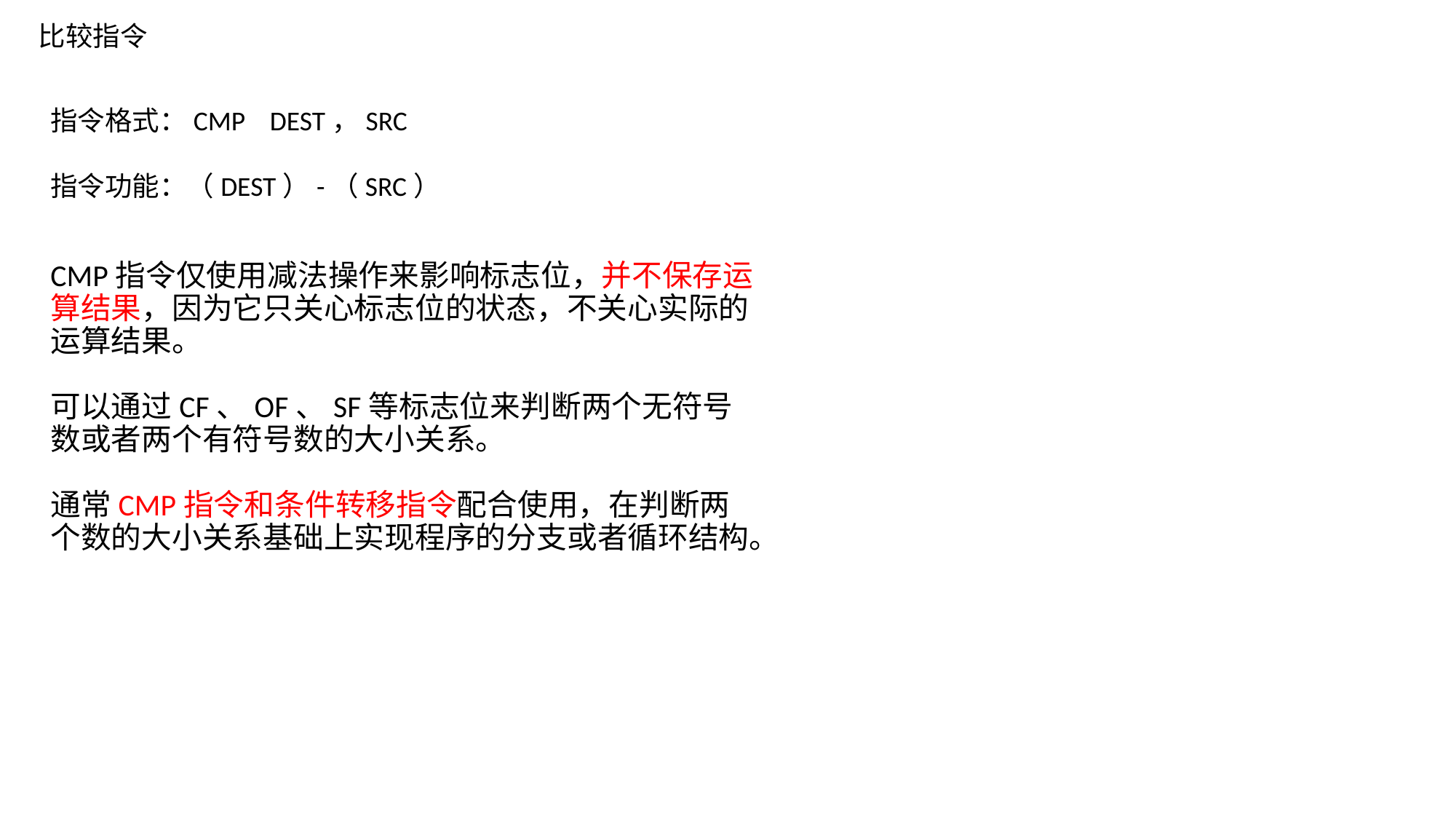

比较指令
指令格式：CMP    DEST，SRC

指令功能：（DEST）-（SRC）
CMP指令仅使用减法操作来影响标志位，并不保存运算结果，因为它只关心标志位的状态，不关心实际的运算结果。

可以通过CF、OF、SF等标志位来判断两个无符号数或者两个有符号数的大小关系。

通常CMP指令和条件转移指令配合使用，在判断两个数的大小关系基础上实现程序的分支或者循环结构。